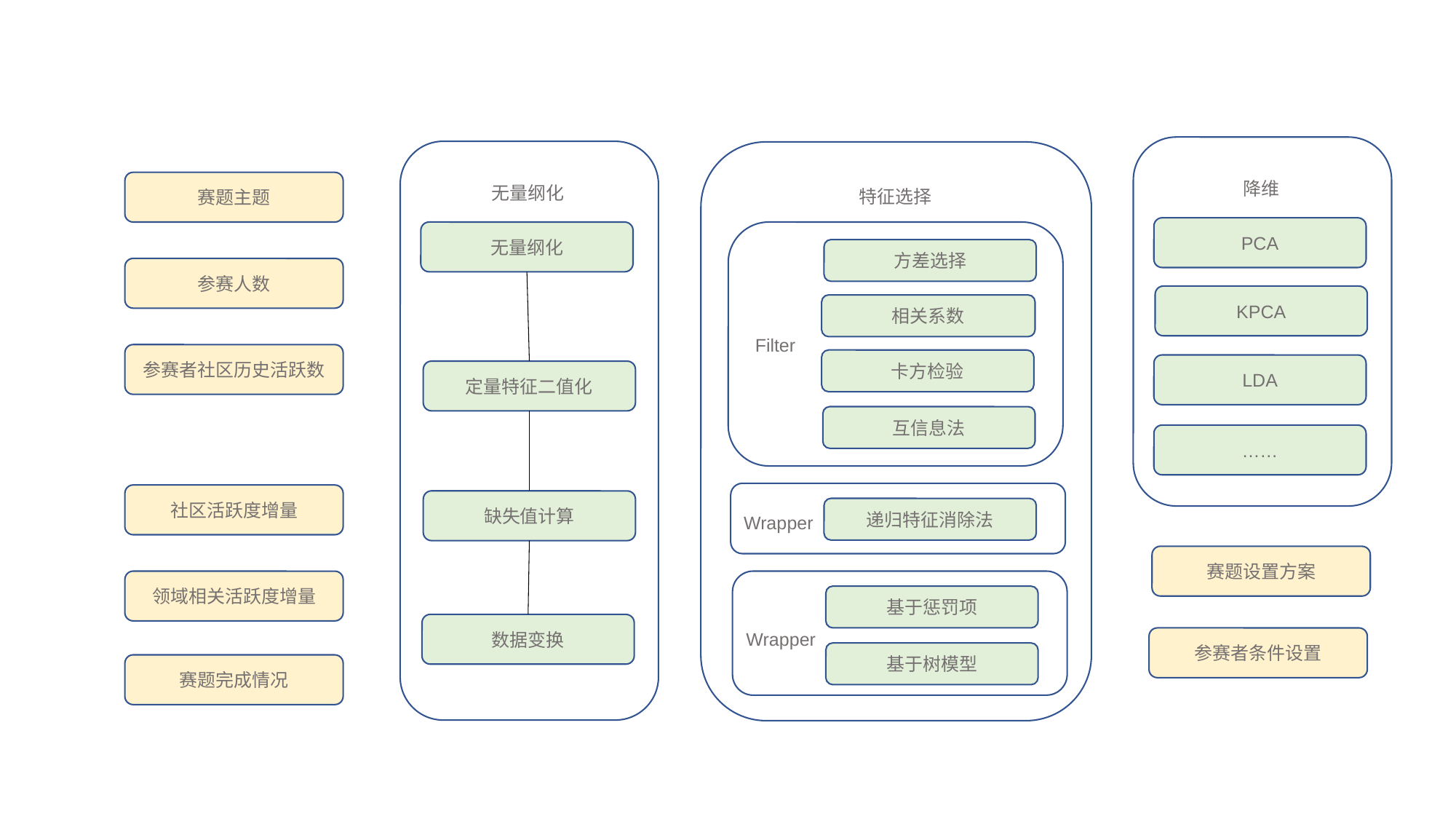

赛题主题
降维
无量纲化
特征选择
PCA
无量纲化

方差选择
参赛人数
KPCA
相关系数
Filter
参赛者社区历史活跃数
卡方检验
LDA
定量特征二值化
互信息法
……

社区活跃度增量
缺失值计算
递归特征消除法
Wrapper
赛题设置方案
领域相关活跃度增量

基于惩罚项
数据变换
Wrapper
参赛者条件设置
基于树模型
赛题完成情况